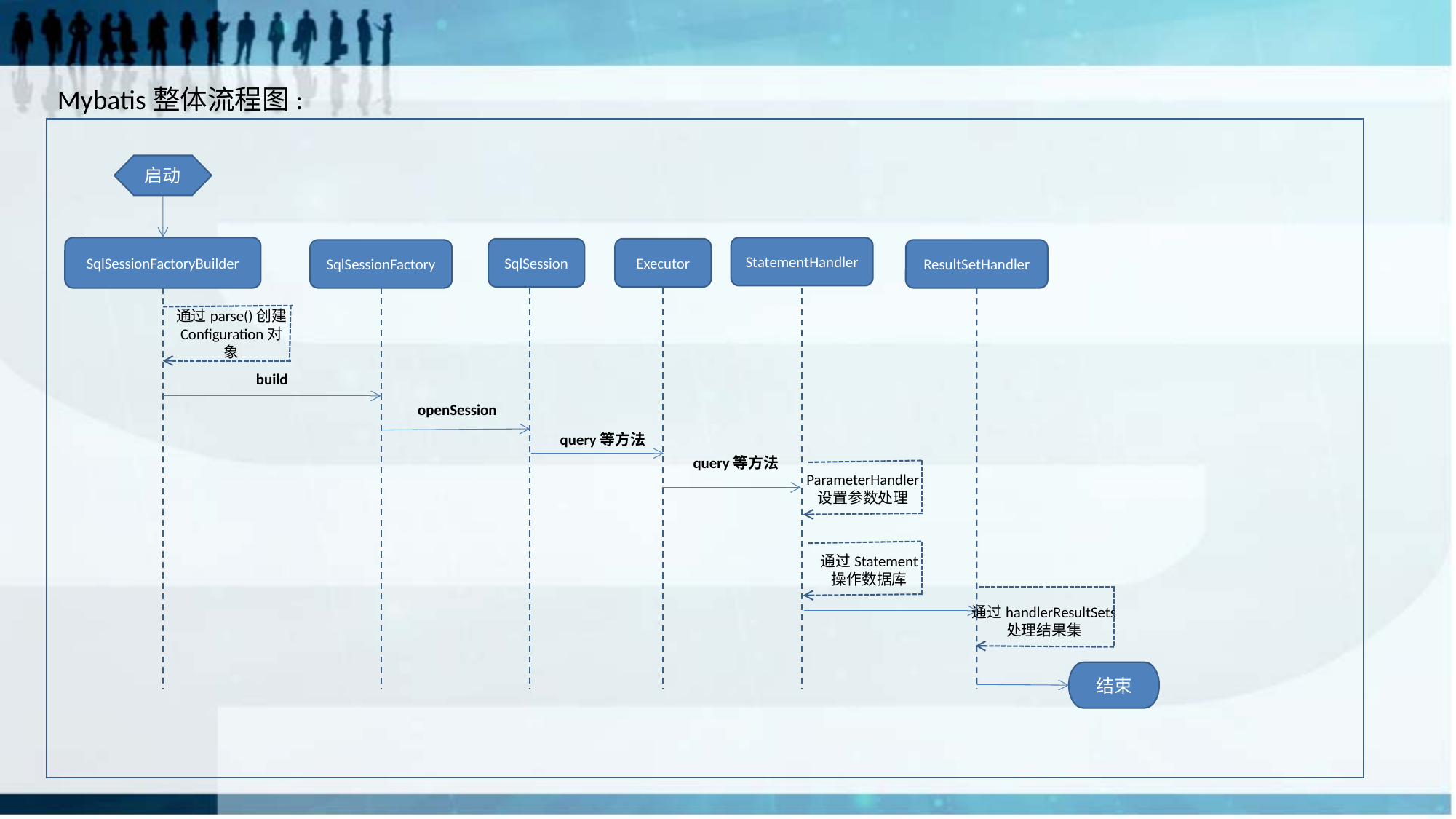

Mybatis整体流程图:

启动
SqlSessionFactoryBuilder
StatementHandler
SqlSession
Executor
SqlSessionFactory
ResultSetHandler
通过parse()创建
Configuration对象
build
openSession
query等方法
query等方法
ParameterHandler
设置参数处理
通过Statement
操作数据库
通过handlerResultSets
处理结果集
结束